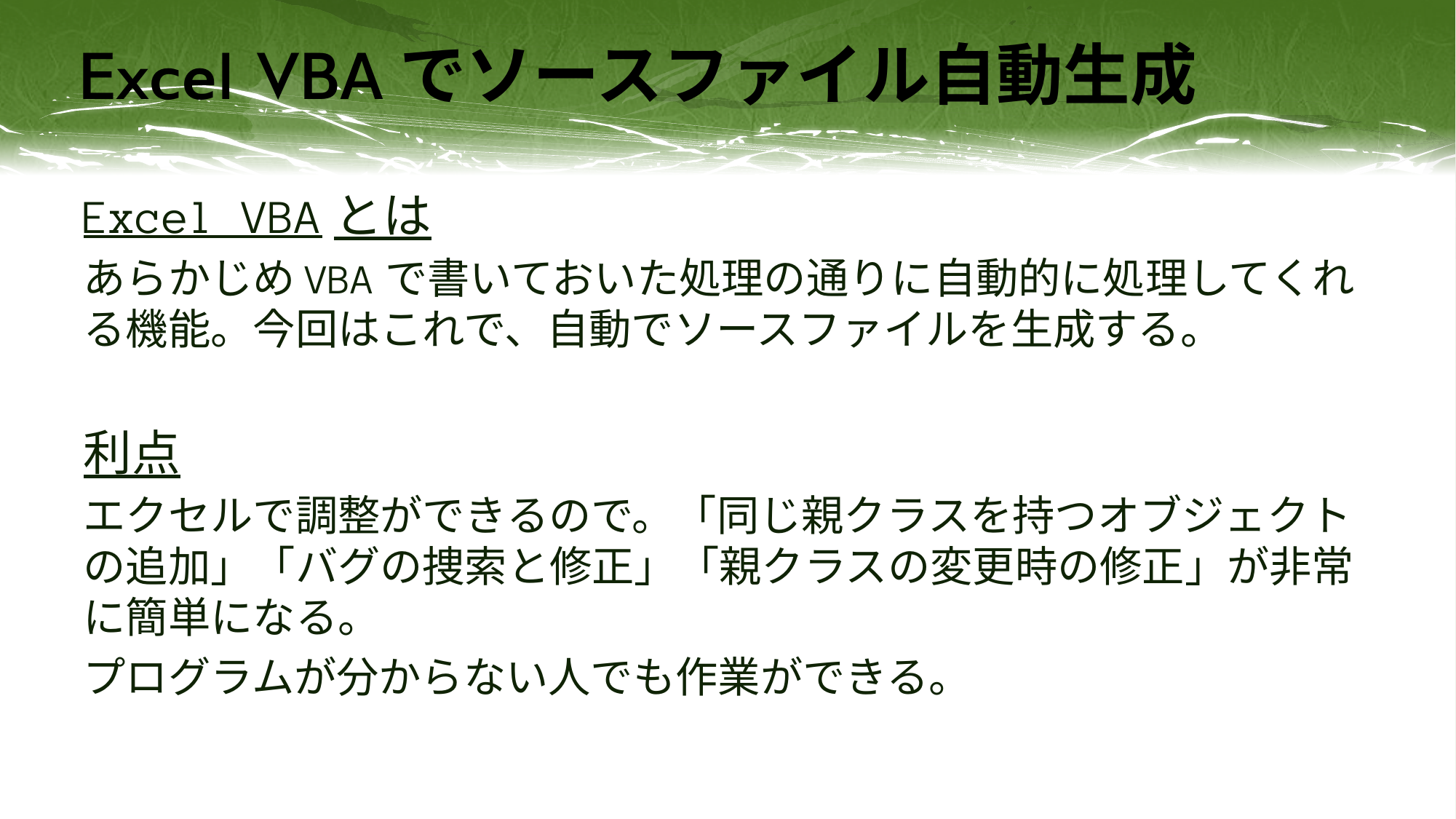

# Excel VBAでソースファイル自動生成
Excel VBAとは
あらかじめVBAで書いておいた処理の通りに自動的に処理してくれる機能。今回はこれで、自動でソースファイルを生成する。

利点
エクセルで調整ができるので。「同じ親クラスを持つオブジェクトの追加」「バグの捜索と修正」「親クラスの変更時の修正」が非常に簡単になる。
プログラムが分からない人でも作業ができる。